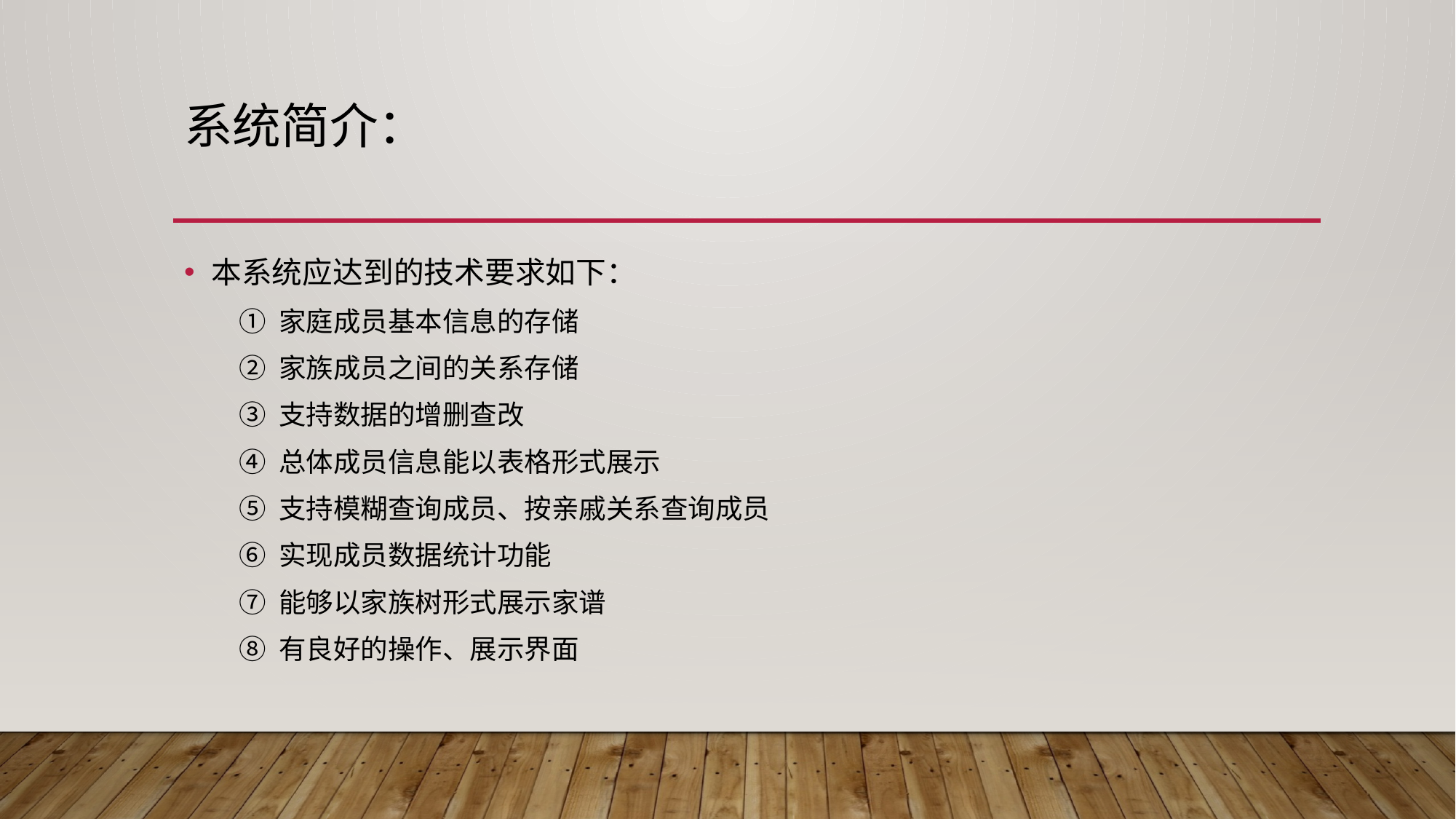

# 系统简介：
本系统应达到的技术要求如下：
① 家庭成员基本信息的存储
② 家族成员之间的关系存储
③ 支持数据的增删查改
④ 总体成员信息能以表格形式展示
⑤ 支持模糊查询成员、按亲戚关系查询成员
⑥ 实现成员数据统计功能
⑦ 能够以家族树形式展示家谱
⑧ 有良好的操作、展示界面